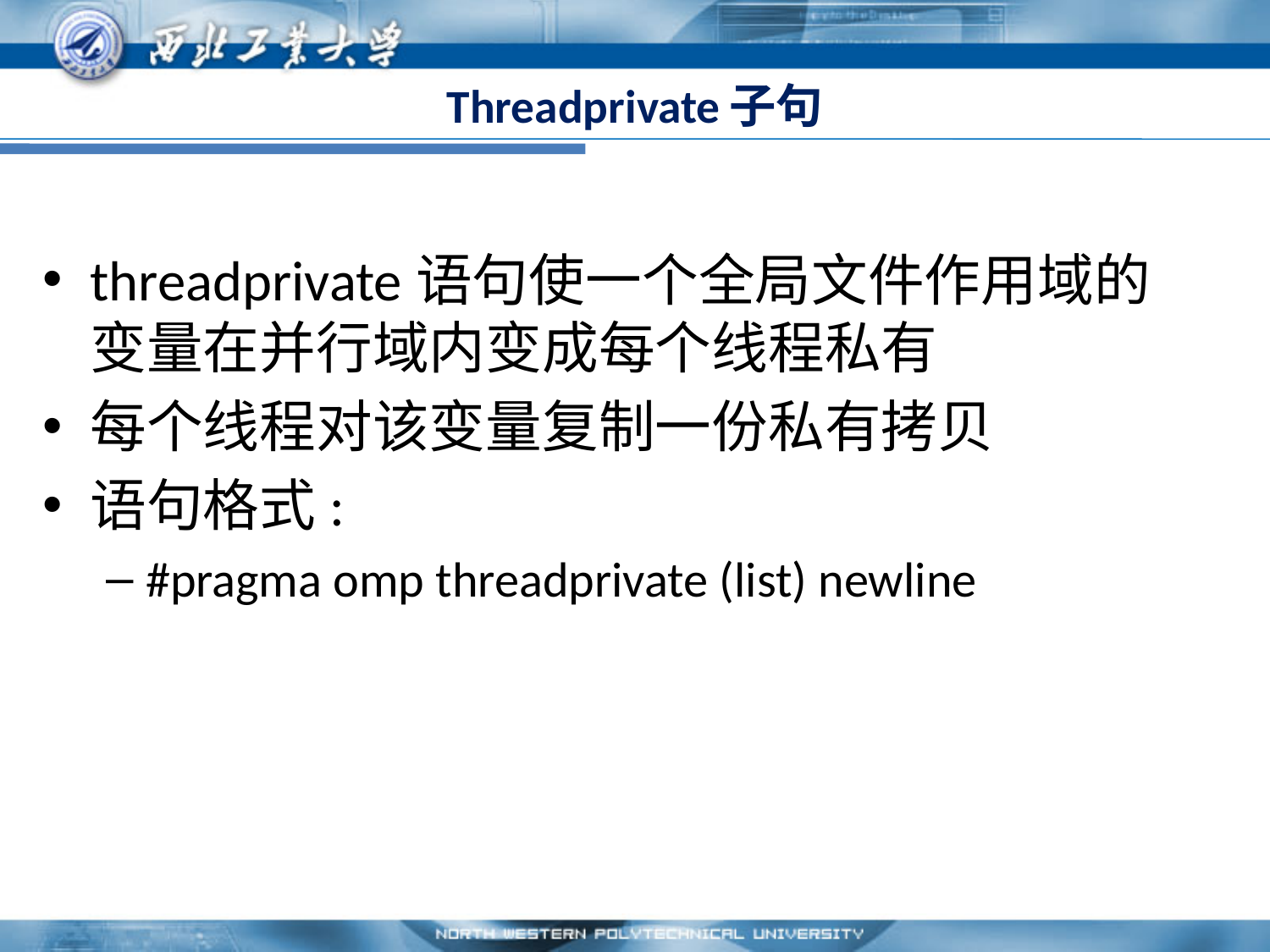

# Threadprivate子句
threadprivate语句使一个全局文件作用域的变量在并行域内变成每个线程私有
每个线程对该变量复制一份私有拷贝
语句格式:
#pragma omp threadprivate (list) newline